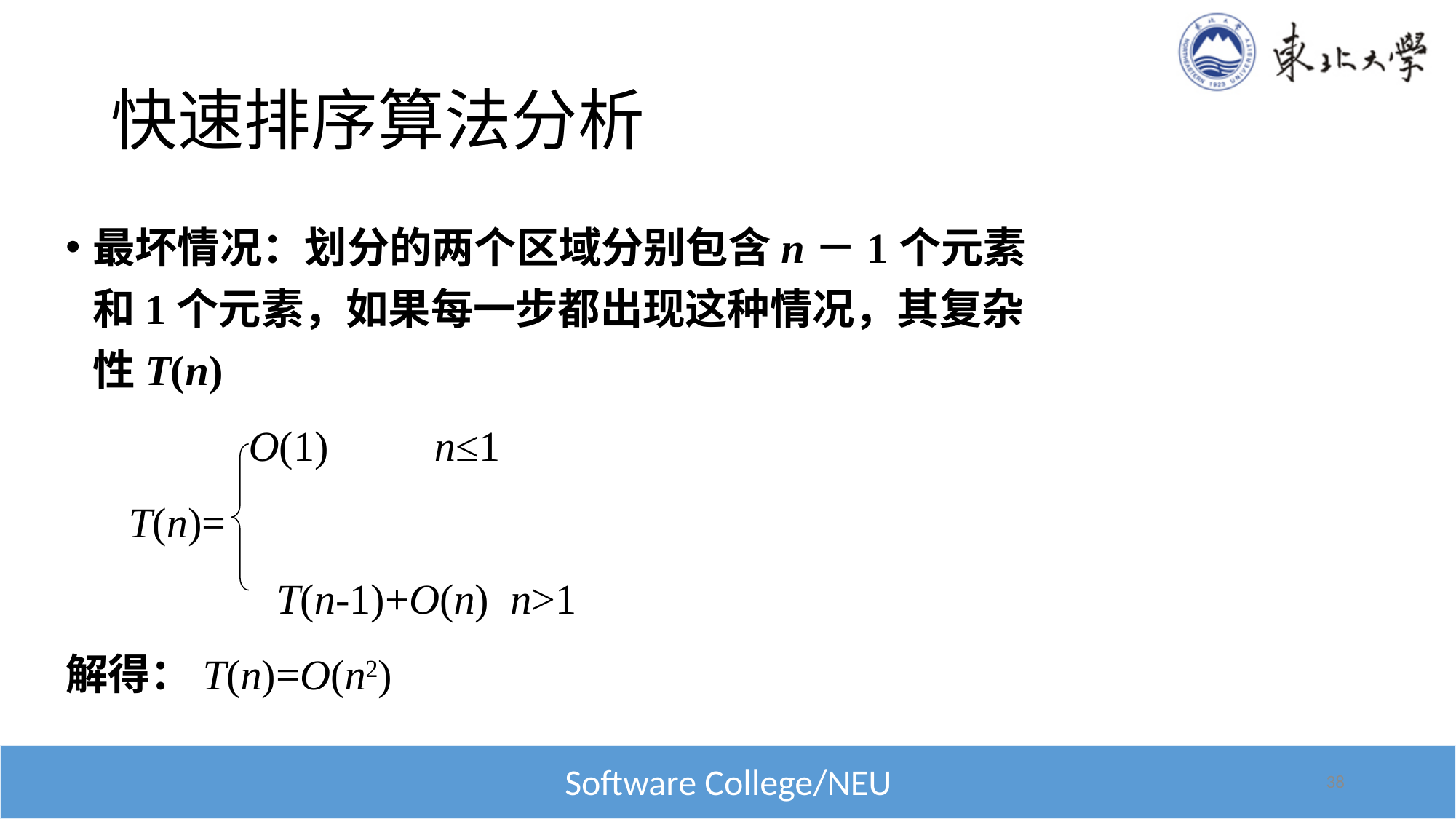

# 快速排序算法分析
最坏情况：划分的两个区域分别包含n－1个元素和1个元素，如果每一步都出现这种情况，其复杂性T(n)
                   O(1)          n≤1
      T(n)=
                    T(n-1)+O(n)  n>1
解得：T(n)=O(n2)